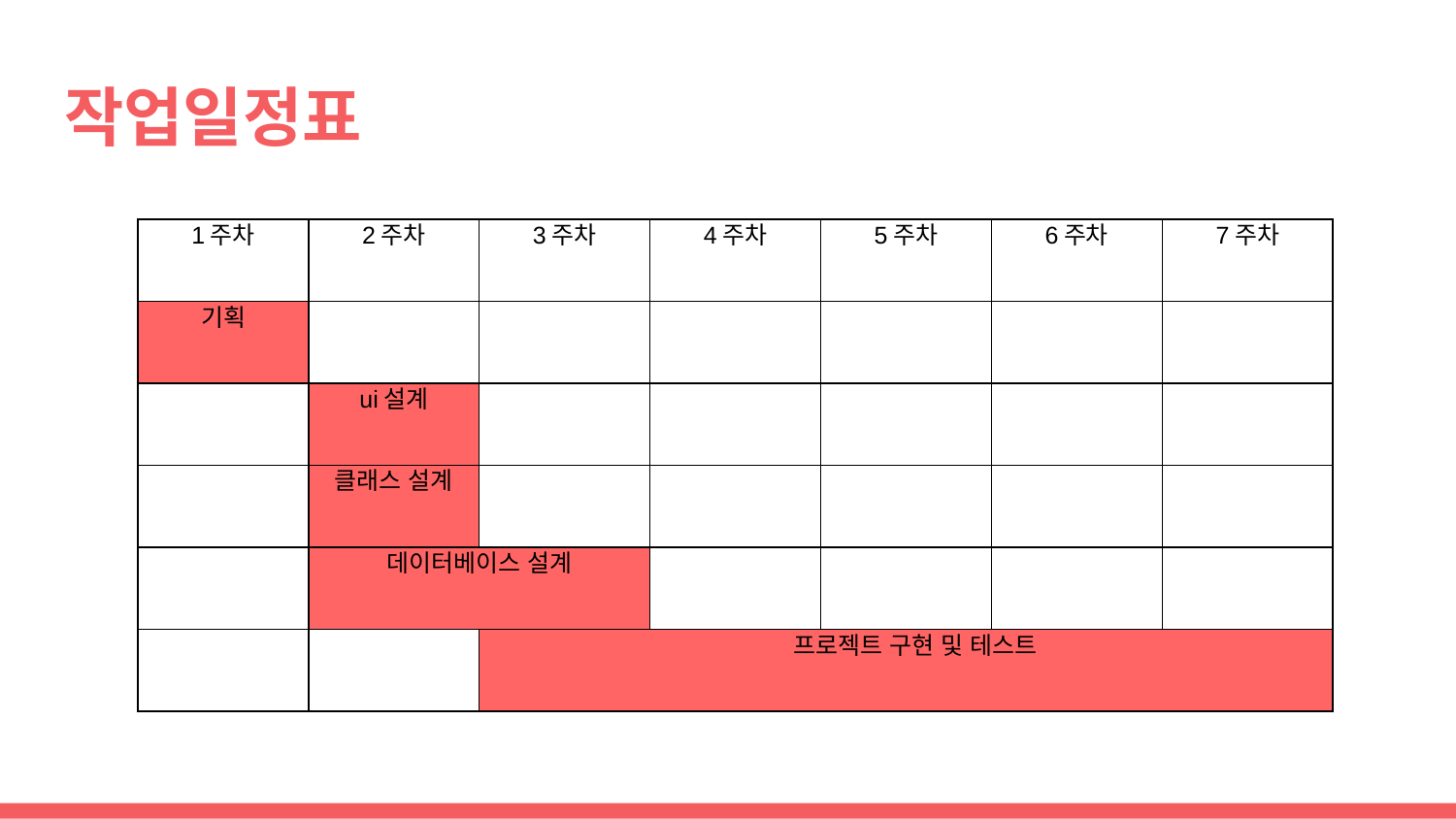

# 작업일정표
| 1주차 | 2주차 | 3주차 | 4주차 | 5주차 | 6주차 | 7주차 |
| --- | --- | --- | --- | --- | --- | --- |
| 기획 |  |  |  |  |  |  |
|  | ui설계 |  |  |  |  |  |
|  | 클래스 설계 |  |  |  |  |  |
|  | 데이터베이스 설계 |  |  |  |  |  |
|  |  | 프로젝트 구현 및 테스트 |  |  |  |  |